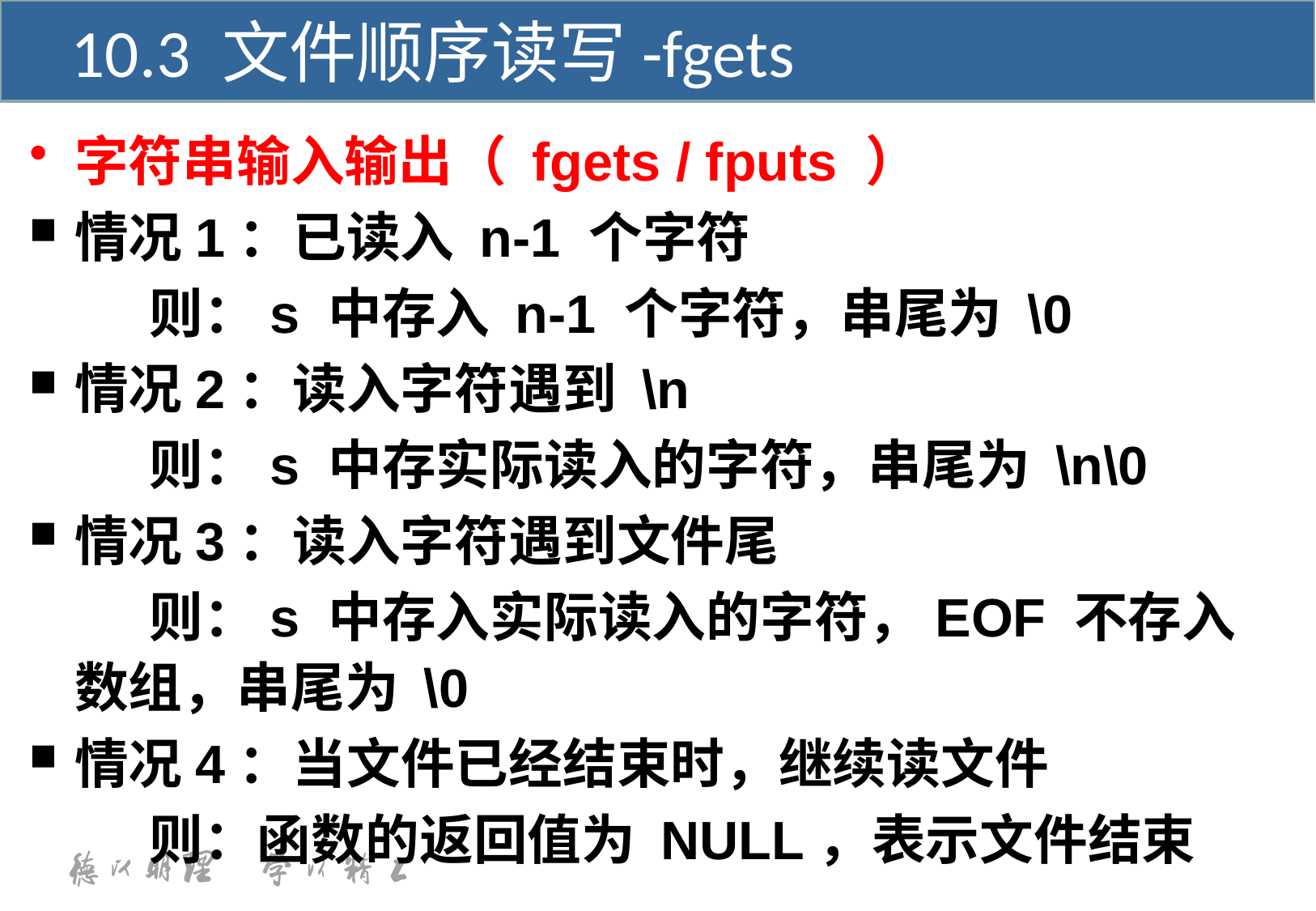

10.3 文件顺序读写-fgets
字符串输入输出（ fgets / fputs ）
情况1：已读入 n-1 个字符
	     则：s 中存入 n-1 个字符，串尾为 \0
情况2：读入字符遇到 \n
	     则：s 中存实际读入的字符，串尾为 \n\0
情况3：读入字符遇到文件尾
	     则：s 中存入实际读入的字符，EOF 不存入数组，串尾为 \0
情况4：当文件已经结束时，继续读文件
	     则：函数的返回值为 NULL，表示文件结束